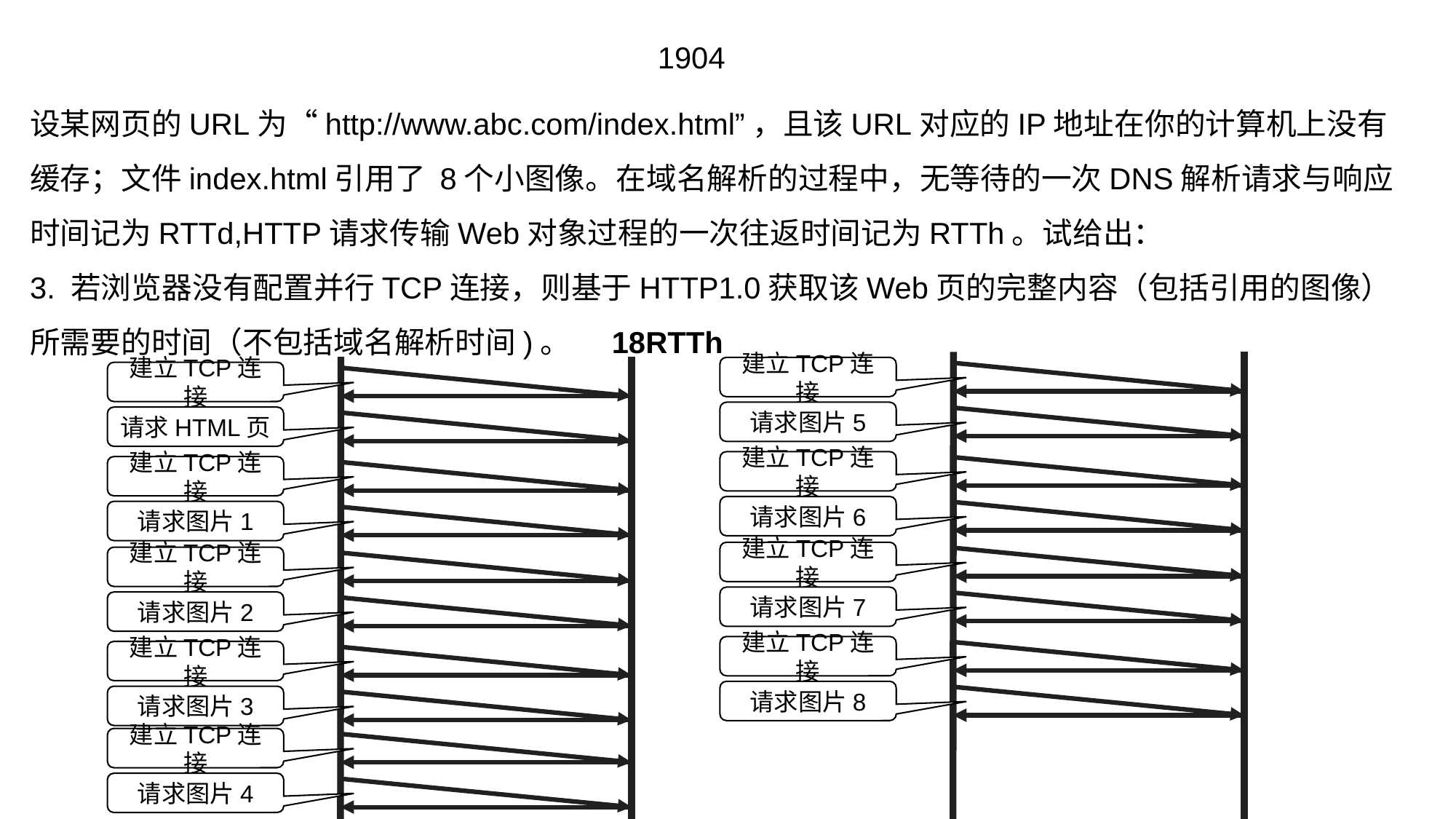

1904
设某网页的URL为“http://www.abc.com/index.html”，且该URL对应的IP地址在你的计算机上没有缓存；文件index.html引用了 8个小图像。在域名解析的过程中，无等待的一次DNS解析请求与响应时间记为RTTd,HTTP请求传输Web对象过程的一次往返时间记为RTTh。试给出：
3. 若浏览器没有配置并行TCP连接，则基于HTTP1.0获取该Web页的完整内容（包括引用的图像）所需要的时间（不包括域名解析时间)。     18RTTh
建立TCP连接
建立TCP连接
请求图片5
请求HTML页
建立TCP连接
建立TCP连接
请求图片6
请求图片1
建立TCP连接
建立TCP连接
请求图片7
请求图片2
建立TCP连接
建立TCP连接
请求图片8
请求图片3
建立TCP连接
请求图片4